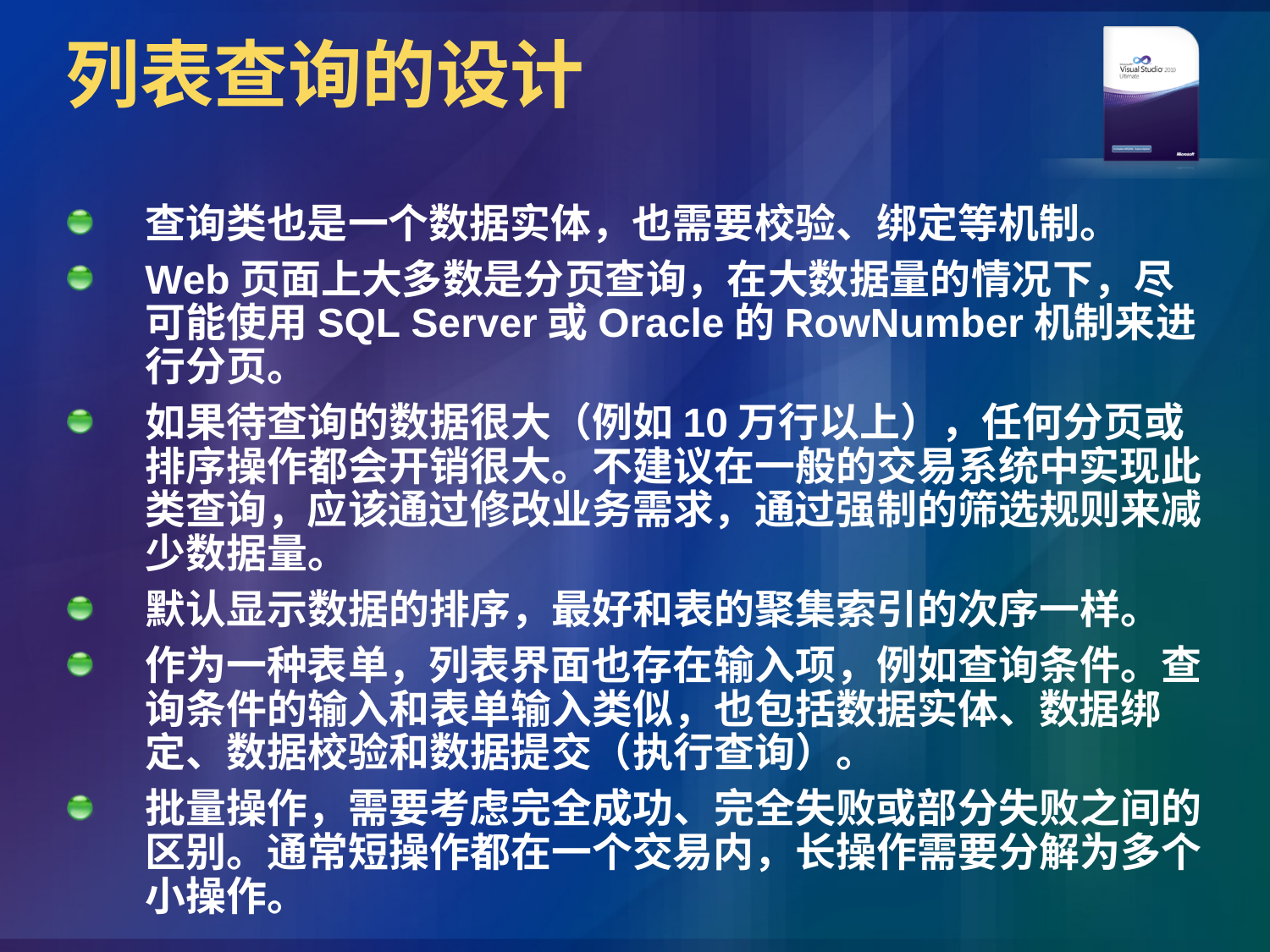

# 列表查询的设计
查询类也是一个数据实体，也需要校验、绑定等机制。
Web页面上大多数是分页查询，在大数据量的情况下，尽可能使用SQL Server或Oracle的RowNumber机制来进行分页。
如果待查询的数据很大（例如10万行以上），任何分页或排序操作都会开销很大。不建议在一般的交易系统中实现此类查询，应该通过修改业务需求，通过强制的筛选规则来减少数据量。
默认显示数据的排序，最好和表的聚集索引的次序一样。
作为一种表单，列表界面也存在输入项，例如查询条件。查询条件的输入和表单输入类似，也包括数据实体、数据绑定、数据校验和数据提交（执行查询）。
批量操作，需要考虑完全成功、完全失败或部分失败之间的区别。通常短操作都在一个交易内，长操作需要分解为多个小操作。